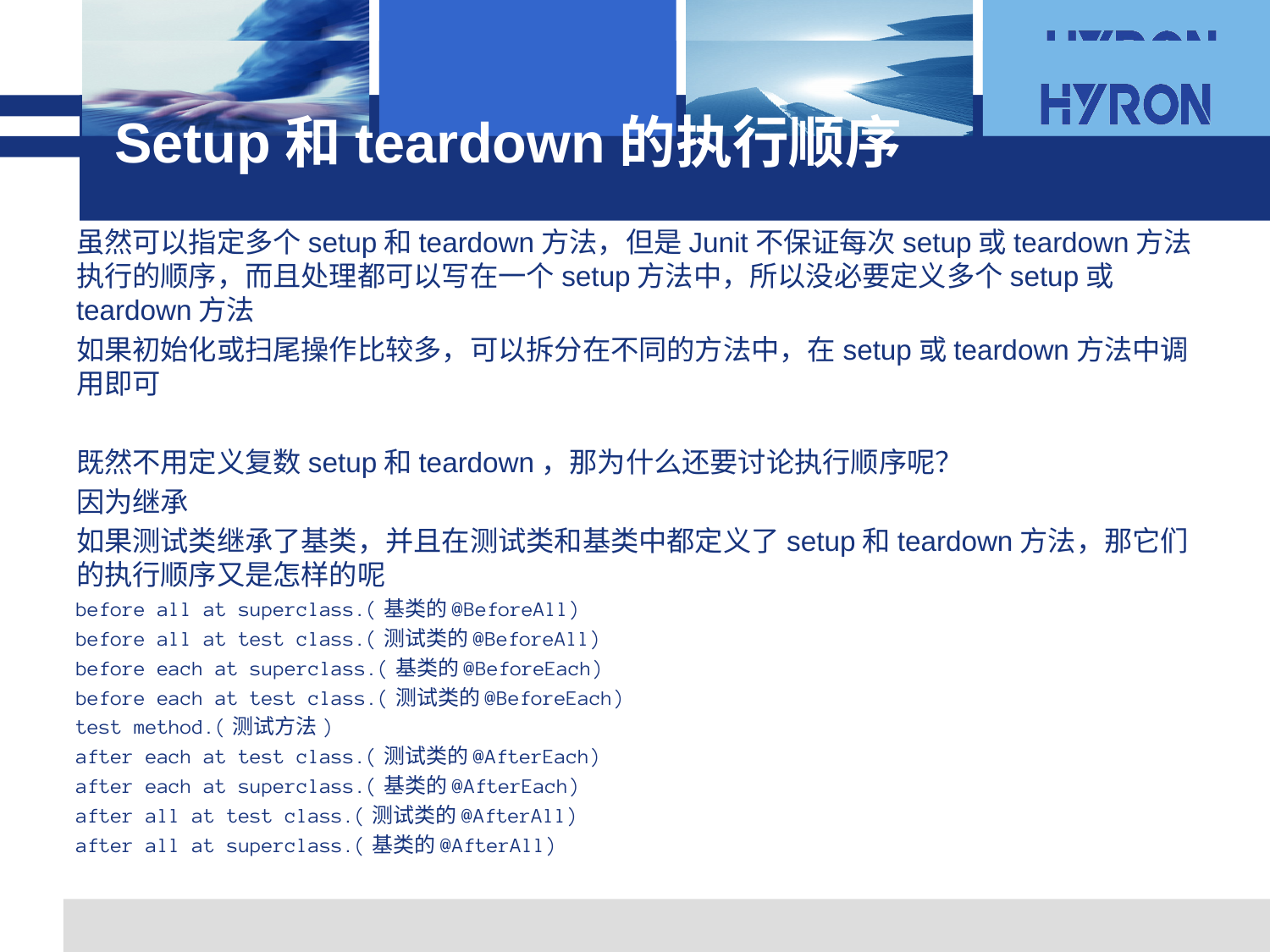

# Setup和teardown的执行顺序
虽然可以指定多个setup和teardown方法，但是Junit不保证每次setup或teardown方法执行的顺序，而且处理都可以写在一个setup方法中，所以没必要定义多个setup或teardown方法
如果初始化或扫尾操作比较多，可以拆分在不同的方法中，在setup或teardown方法中调用即可

既然不用定义复数setup和teardown，那为什么还要讨论执行顺序呢？
因为继承
如果测试类继承了基类，并且在测试类和基类中都定义了setup和teardown方法，那它们的执行顺序又是怎样的呢
before all at superclass.(基类的@BeforeAll)
before all at test class.(测试类的@BeforeAll)
before each at superclass.(基类的@BeforeEach)
before each at test class.(测试类的@BeforeEach)
test method.(测试方法)
after each at test class.(测试类的@AfterEach)
after each at superclass.(基类的@AfterEach)
after all at test class.(测试类的@AfterAll)
after all at superclass.(基类的@AfterAll)